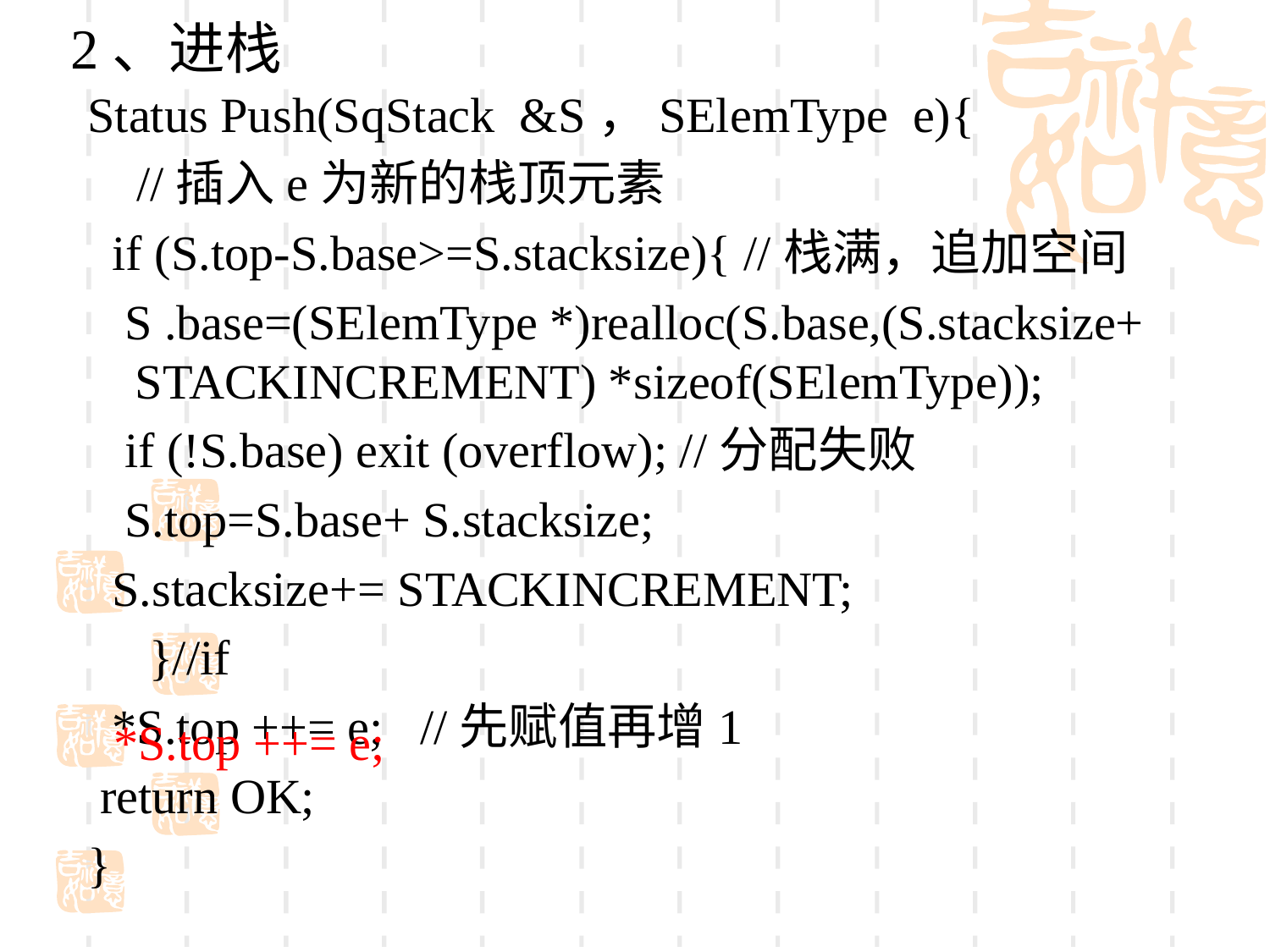

2、进栈
# Status Push(SqStack  &S，SElemType  e){
    //插入e为新的栈顶元素
  if (S.top-S.base>=S.stacksize){ //栈满，追加空间
   S .base=(SElemType *)realloc(S.base,(S.stacksize+ STACKINCREMENT) *sizeof(SElemType));
   if (!S.base) exit (overflow); //分配失败
   S.top=S.base+ S.stacksize;
  S.stacksize+= STACKINCREMENT;
     }//if
  *S.top ++= e;   //先赋值再增1
 return OK;
}
*S.top ++= e;